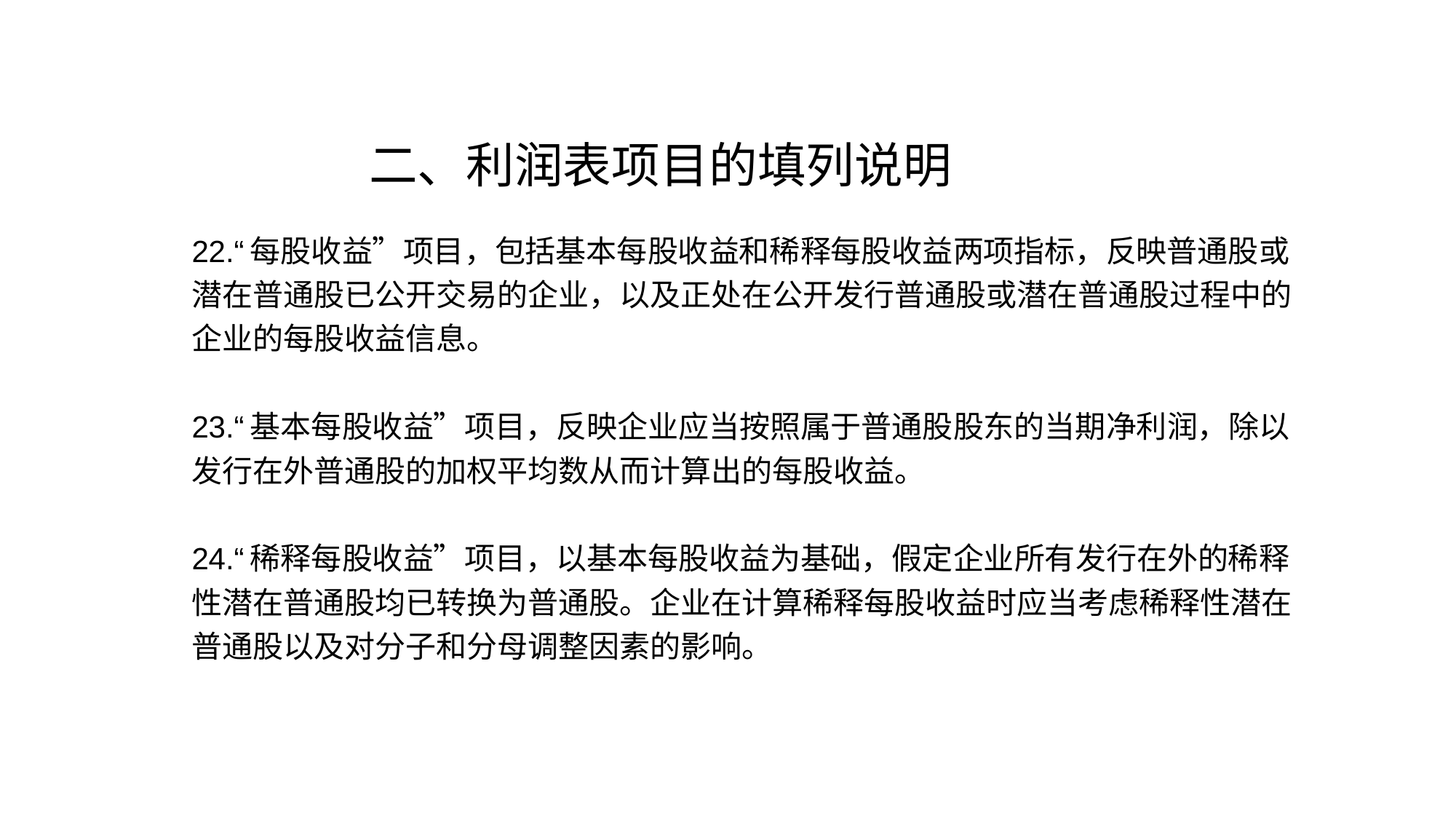

# 二、利润表项目的填列说明
22.“每股收益”项目，包括基本每股收益和稀释每股收益两项指标，反映普通股或潜在普通股已公开交易的企业，以及正处在公开发行普通股或潜在普通股过程中的企业的每股收益信息。

23.“基本每股收益”项目，反映企业应当按照属于普通股股东的当期净利润，除以发行在外普通股的加权平均数从而计算出的每股收益。

24.“稀释每股收益”项目，以基本每股收益为基础，假定企业所有发行在外的稀释性潜在普通股均已转换为普通股。企业在计算稀释每股收益时应当考虑稀释性潜在普通股以及对分子和分母调整因素的影响。